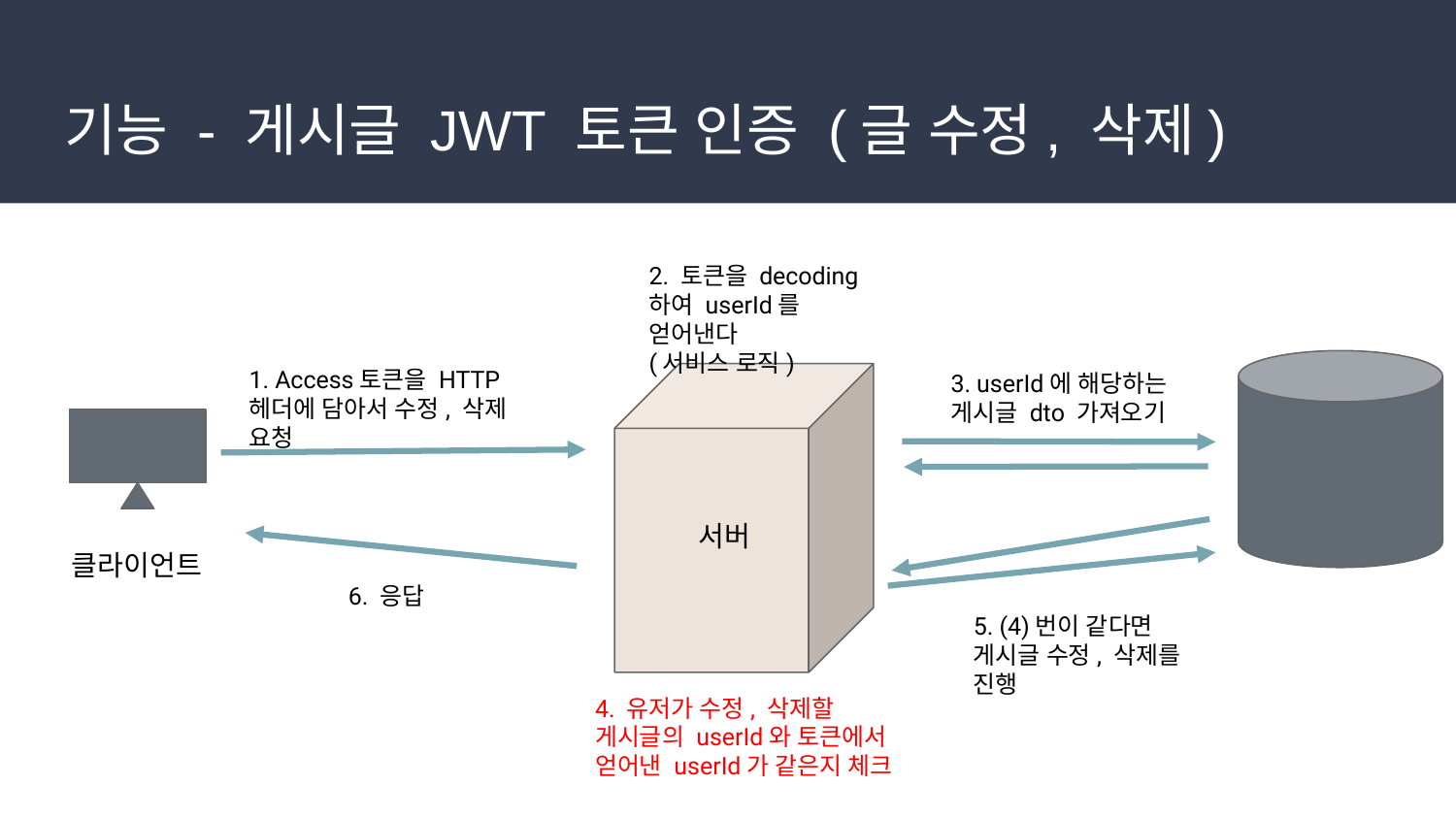

# 기능 - 게시글 JWT 토큰 인증 (글 수정, 삭제)

2. 토큰을 decoding하여 userId를 얻어낸다
(서비스 로직)
1. Access토큰을 HTTP 헤더에 담아서 수정, 삭제 요청

3. userId에 해당하는 게시글 dto 가져오기

서버
클라이언트
6. 응답
5. (4)번이 같다면 게시글 수정, 삭제를 진행
4. 유저가 수정, 삭제할 게시글의 userId와 토큰에서 얻어낸 userId가 같은지 체크